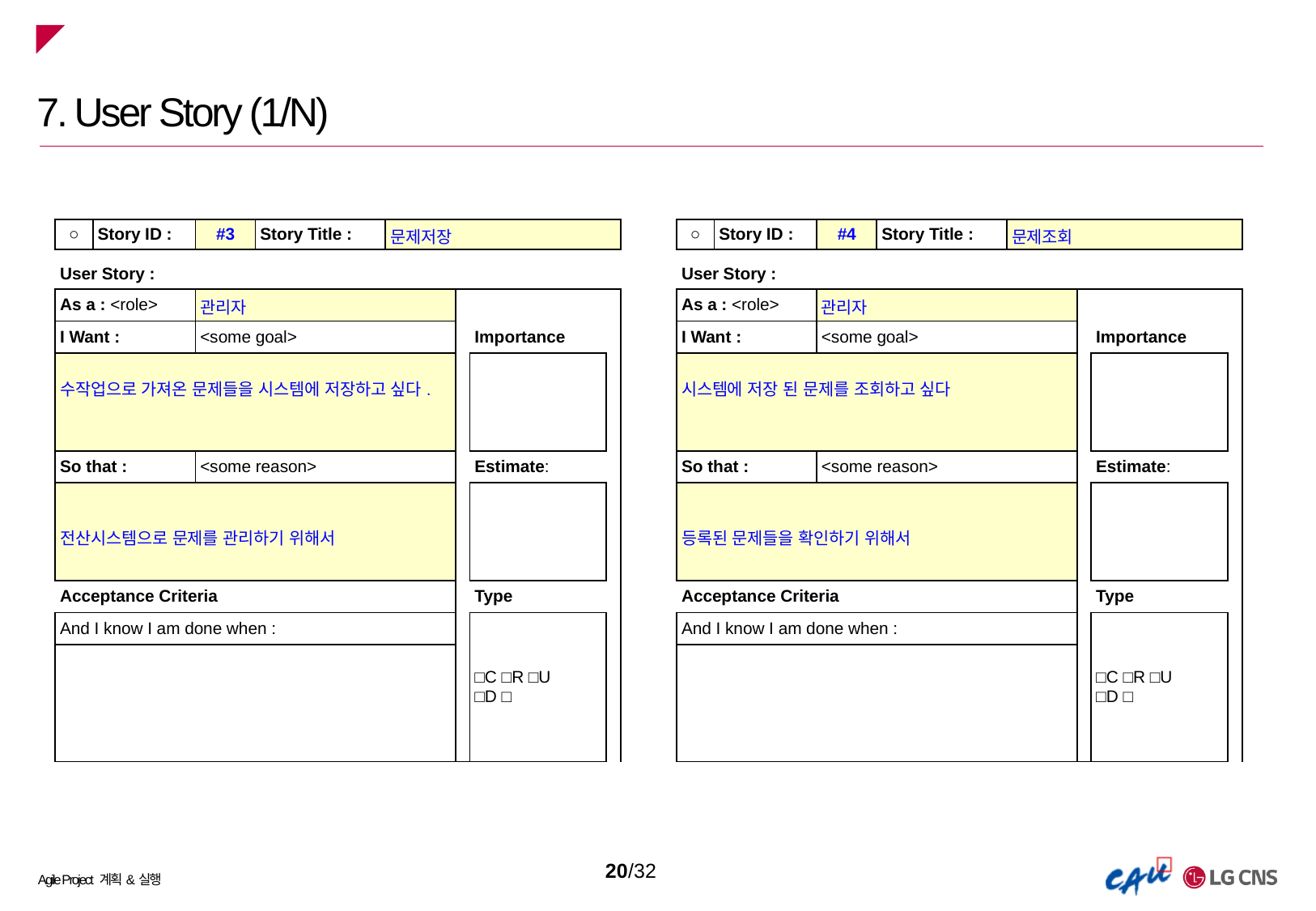

7. User Story (1/N)
| ○ | Story ID : | #3 | Story Title : | 문제저장 |  |  |  |
| --- | --- | --- | --- | --- | --- | --- | --- |
|  |  |  |  |  |  |  |  |
| User Story : |  |  |  |  |  |  |  |
| As a : <role> |  | 관리자 |  |  |  |  |  |
| I Want : |  | <some goal> |  |  |  | Importance |  |
| 수작업으로 가져온 문제들을 시스템에 저장하고 싶다. |  |  |  |  |  |  |  |
|  |  |  |  |  |  |  |  |
| So that : |  | <some reason> |  |  |  | Estimate: |  |
| 전산시스템으로 문제를 관리하기 위해서 |  |  |  |  |  |  |  |
|  |  |  |  |  |  |  |  |
| Acceptance Criteria |  |  |  |  |  | Type |  |
| And I know I am done when : |  |  |  |  |  | □C □R □U □D □ |  |
|  |  |  |  |  |  |  |  |
| ○ | Story ID : | #4 | Story Title : | 문제조회 |  |  |  |
| --- | --- | --- | --- | --- | --- | --- | --- |
|  |  |  |  |  |  |  |  |
| User Story : |  |  |  |  |  |  |  |
| As a : <role> |  | 관리자 |  |  |  |  |  |
| I Want : |  | <some goal> |  |  |  | Importance |  |
| 시스템에 저장 된 문제를 조회하고 싶다 |  |  |  |  |  |  |  |
|  |  |  |  |  |  |  |  |
| So that : |  | <some reason> |  |  |  | Estimate: |  |
| 등록된 문제들을 확인하기 위해서 |  |  |  |  |  |  |  |
|  |  |  |  |  |  |  |  |
| Acceptance Criteria |  |  |  |  |  | Type |  |
| And I know I am done when : |  |  |  |  |  | □C □R □U □D □ |  |
|  |  |  |  |  |  |  |  |